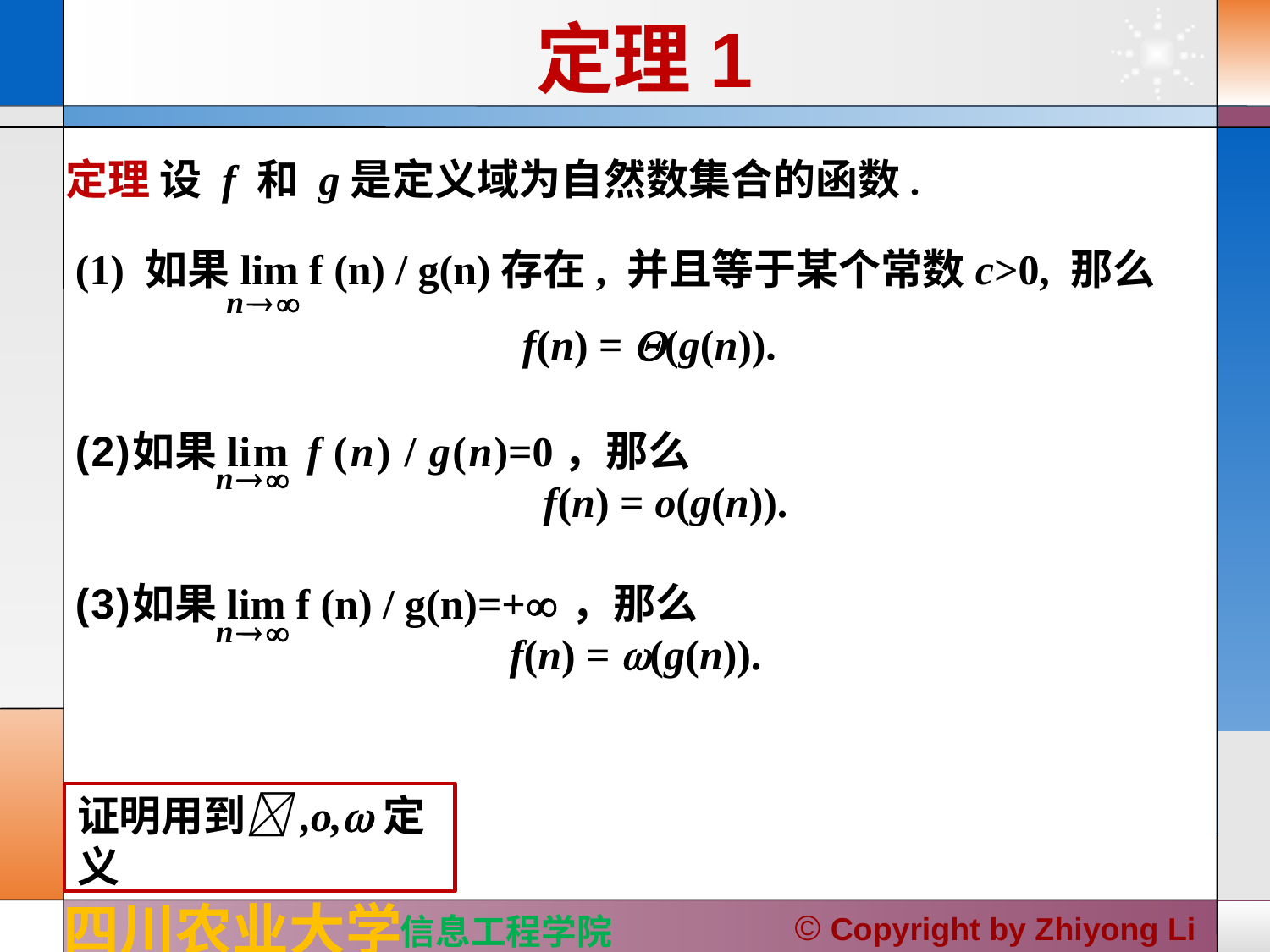

# 定理1
定理 设 f 和 g是定义域为自然数集合的函数.
(1) 如果lim f (n) / g(n)存在, 并且等于某个常数c>0, 那么
n→∞
f(n) = Θ(g(n)).
如果lim f (n) / g(n)=0，那么
                              f(n) = o(g(n)).

如果lim f (n) / g(n)=+∞，那么
                                       f(n) = ω(g(n)).
n→∞
n→∞
证明用到Θ,o,ω定义